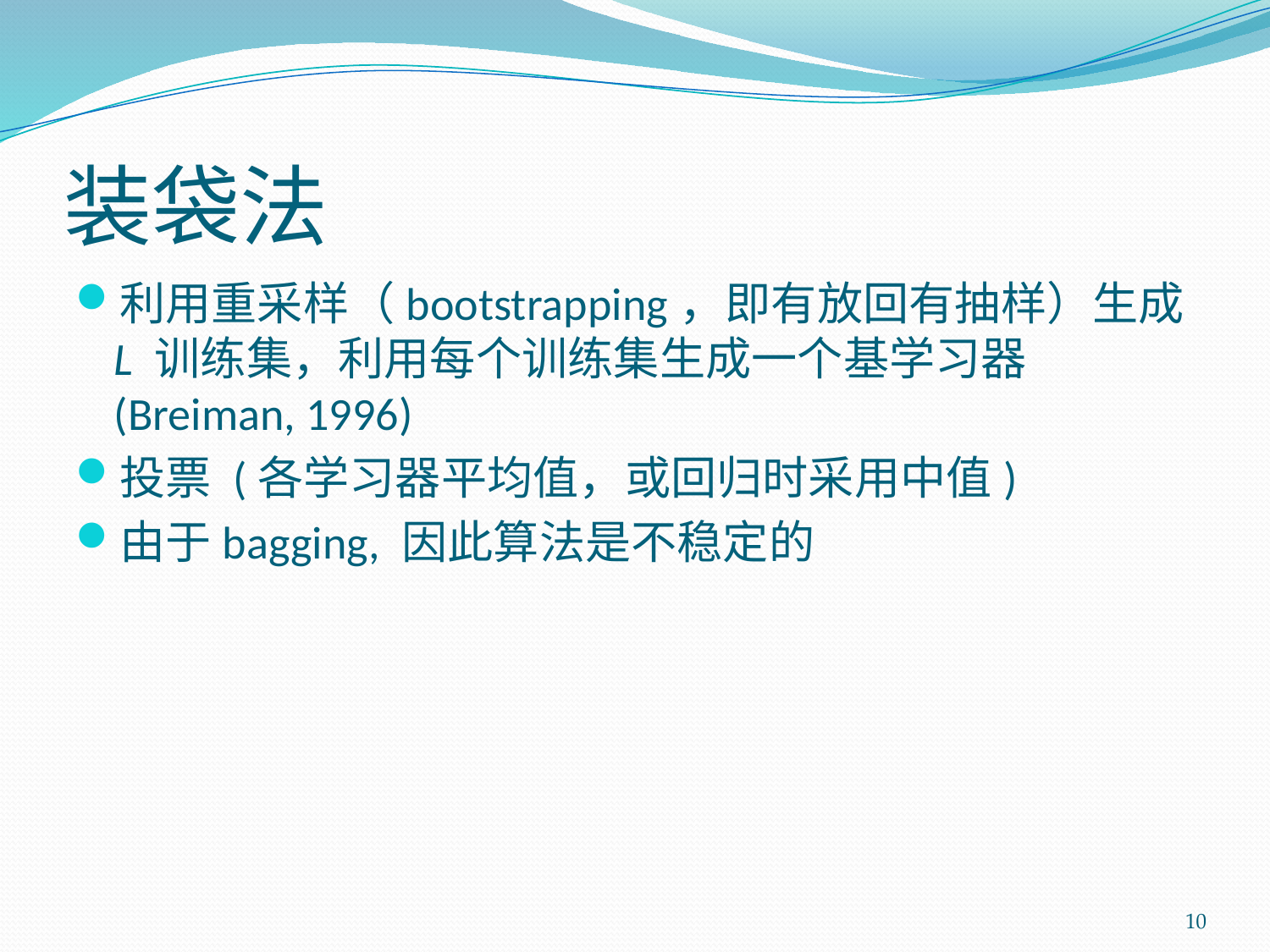

# 装袋法
利用重采样（bootstrapping，即有放回有抽样）生成 L 训练集，利用每个训练集生成一个基学习器 (Breiman, 1996)
投票 (各学习器平均值，或回归时采用中值)
由于bagging, 因此算法是不稳定的
10